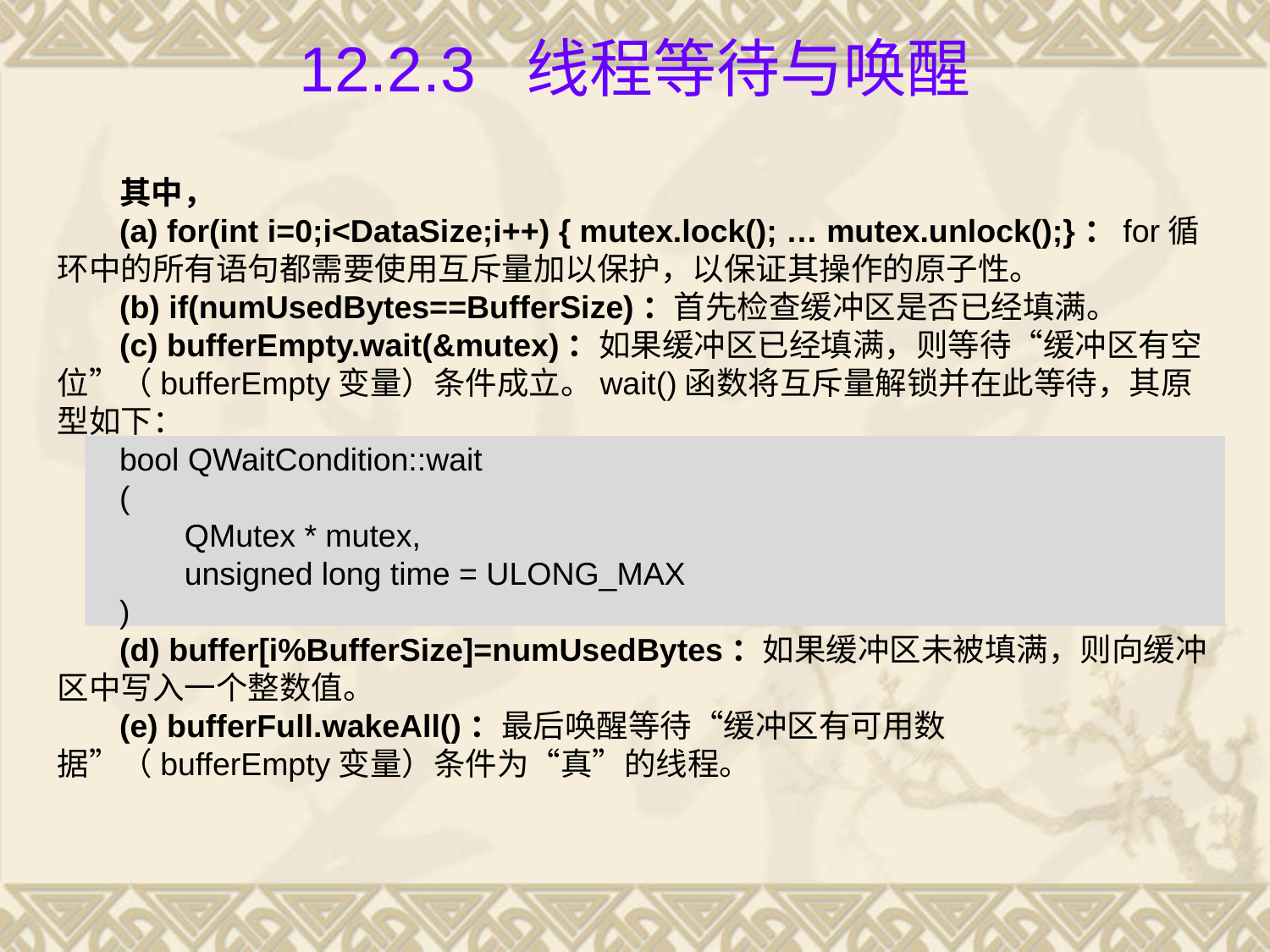

# 12.2.3  线程等待与唤醒
其中，
(a) for(int i=0;i<DataSize;i++) { mutex.lock(); … mutex.unlock();}：for循环中的所有语句都需要使用互斥量加以保护，以保证其操作的原子性。
(b) if(numUsedBytes==BufferSize)：首先检查缓冲区是否已经填满。
(c) bufferEmpty.wait(&mutex)：如果缓冲区已经填满，则等待“缓冲区有空位”（bufferEmpty变量）条件成立。wait()函数将互斥量解锁并在此等待，其原型如下：
bool QWaitCondition::wait
(
	QMutex * mutex,
 	unsigned long time = ULONG_MAX
)
(d) buffer[i%BufferSize]=numUsedBytes：如果缓冲区未被填满，则向缓冲区中写入一个整数值。
(e) bufferFull.wakeAll()：最后唤醒等待“缓冲区有可用数据”（bufferEmpty变量）条件为“真”的线程。